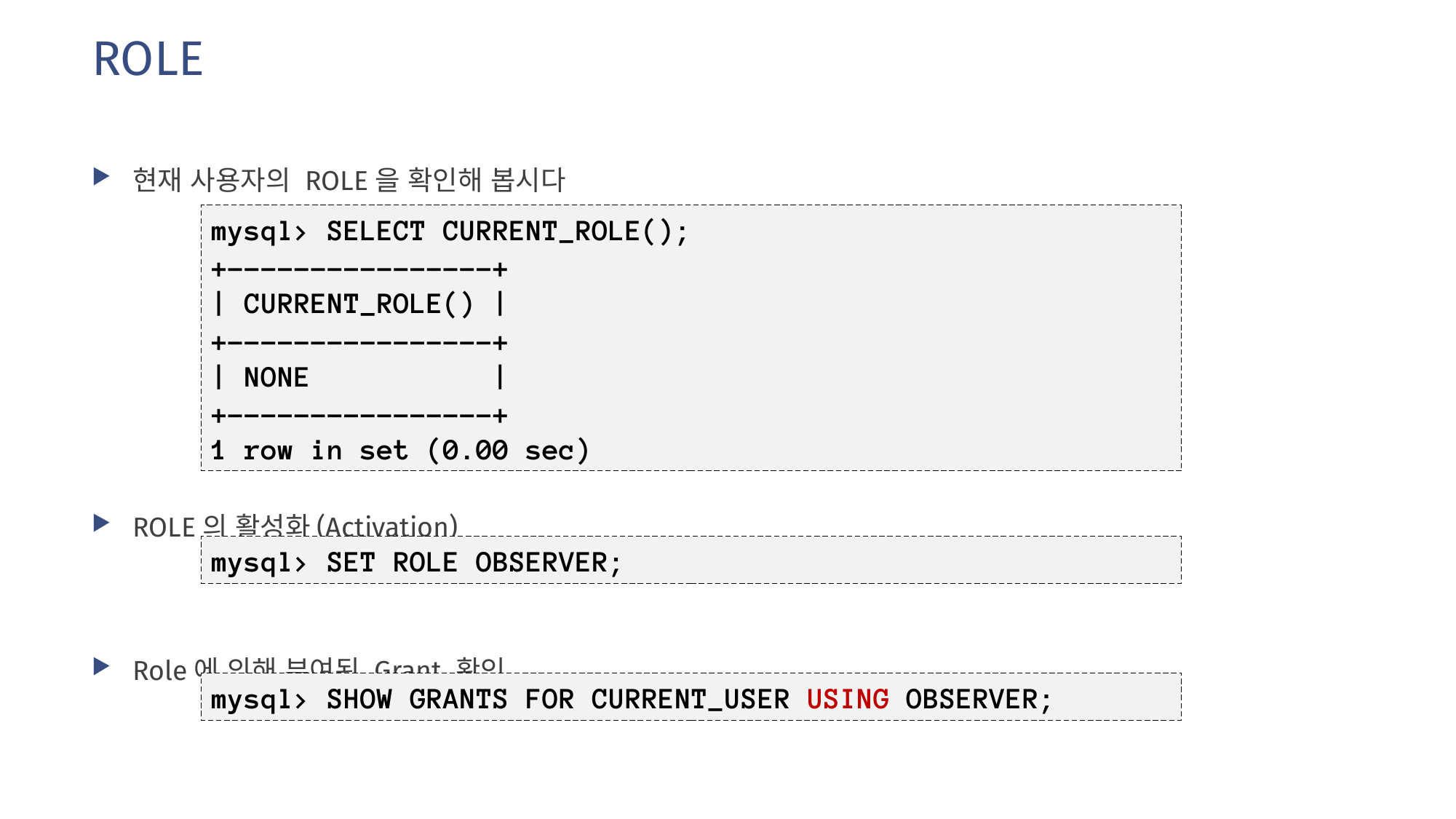

# ROLE
현재 사용자의 ROLE을 확인해 봅시다

ROLE의 활성화(Activation)

Role에 의해 부여된 Grant 확인
mysql> SELECT CURRENT_ROLE();
+----------------+
| CURRENT_ROLE() |
+----------------+
| NONE           |
+----------------+
1 row in set (0.00 sec)
mysql> SET ROLE OBSERVER;
mysql> SHOW GRANTS FOR CURRENT_USER USING OBSERVER;